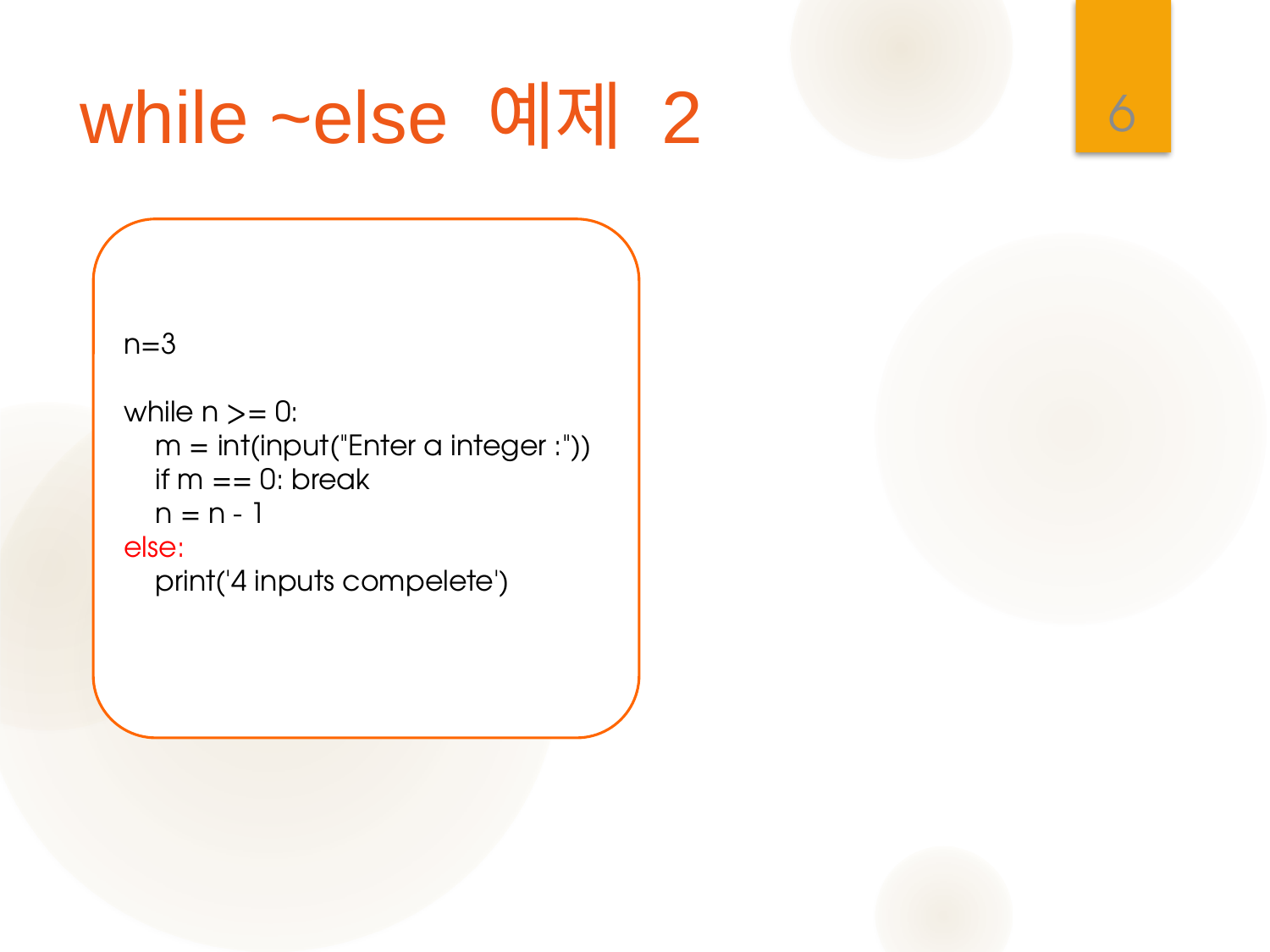

6
# while ~else 예제 2

n=3

while n >= 0:
    m = int(input("Enter a integer :"))
    if m == 0: break
    n = n - 1
else:
    print('4 inputs compelete')